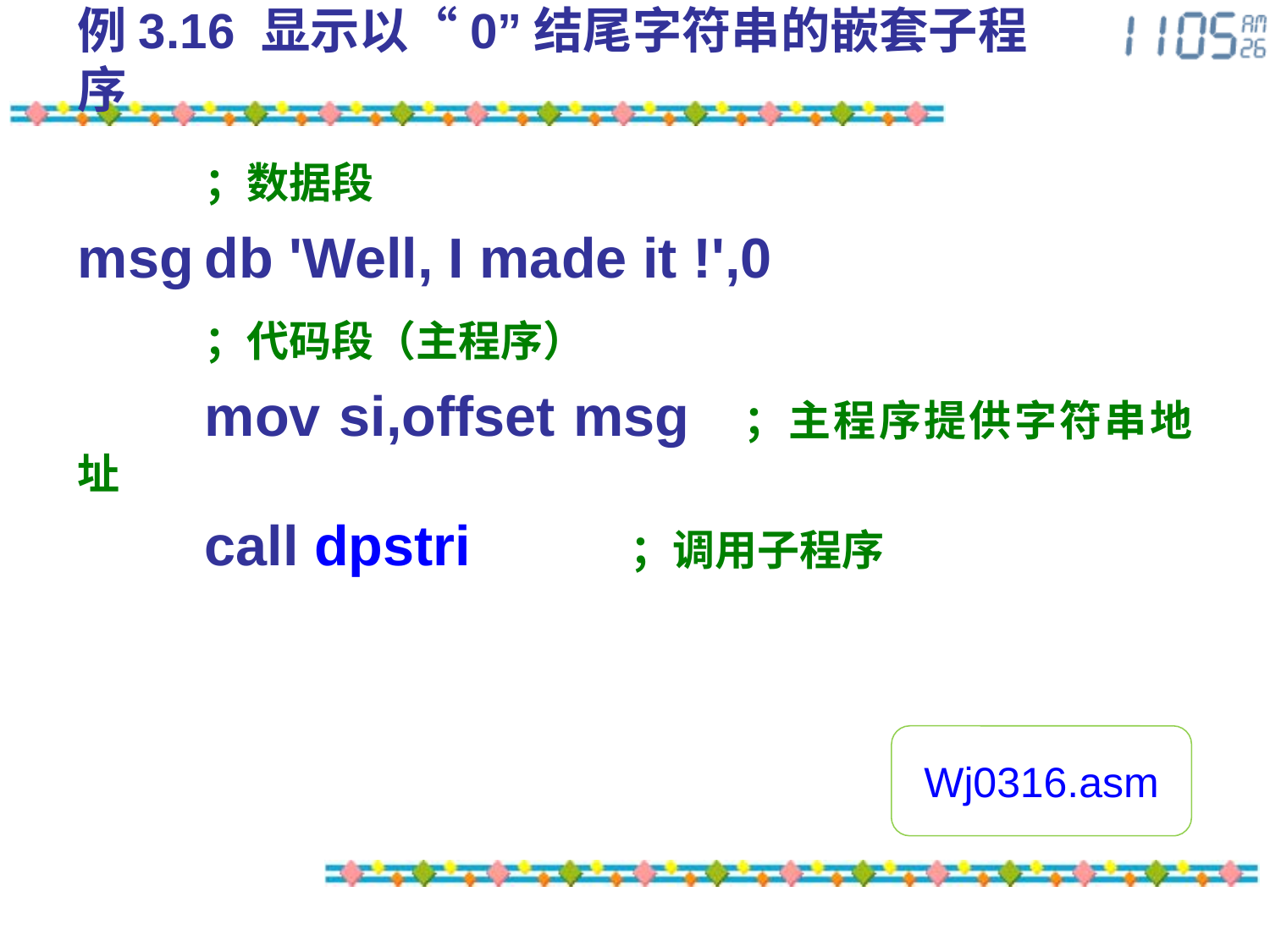

# 例3.16 显示以“0”结尾字符串的嵌套子程序
	；数据段
msg	db 'Well, I made it !',0
	；代码段（主程序）
	mov si,offset msg  ；主程序提供字符串地址
	call dpstri	  ；调用子程序
Wj0316.asm